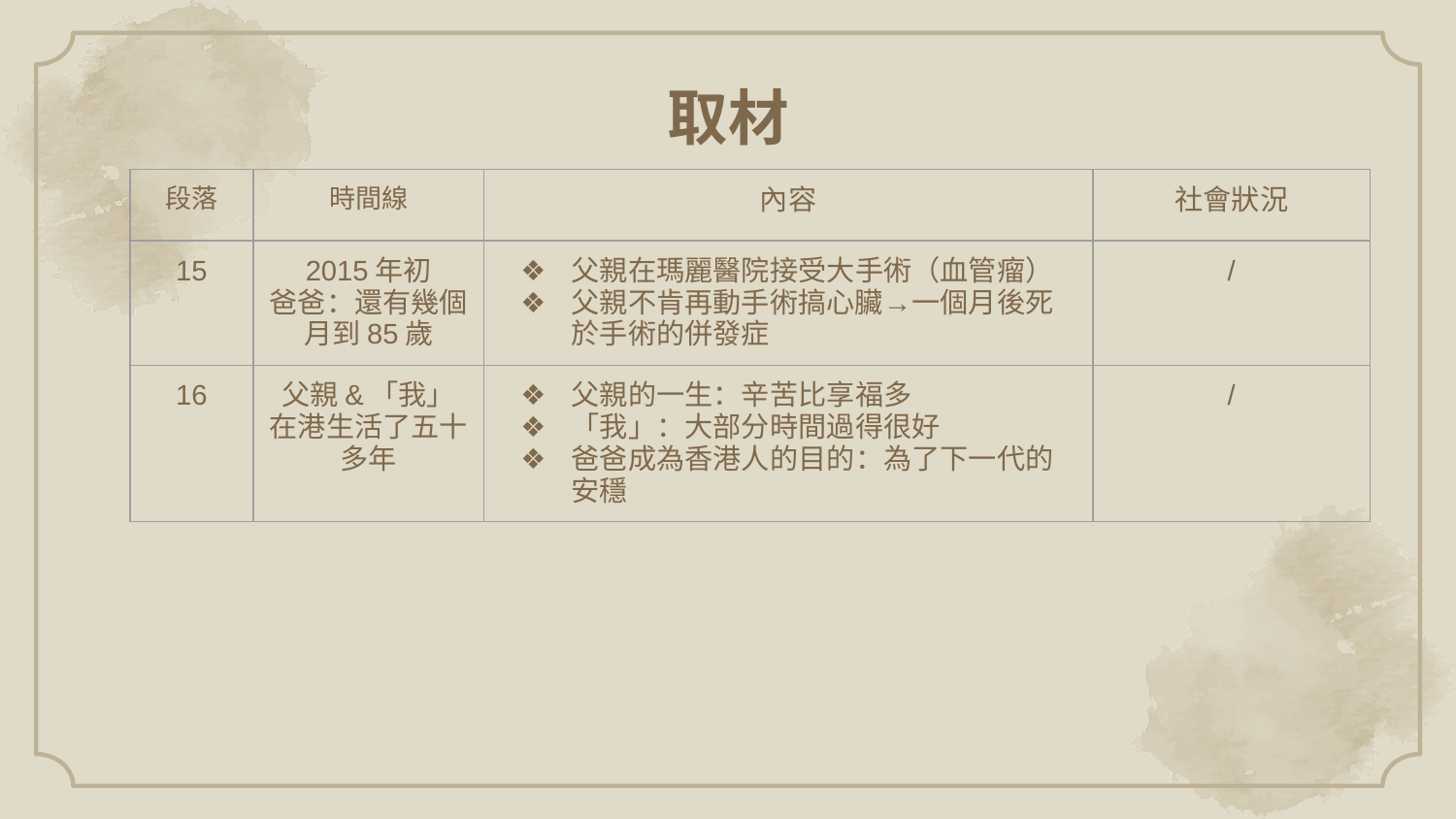

# 取材

| 段落 | 時間線 | 內容 | 社會狀況 |
| --- | --- | --- | --- |
| 15 | 2015年初 爸爸：還有幾個月到85歲 | 父親在瑪麗醫院接受大手術（血管瘤） 父親不肯再動手術搞心臟→一個月後死於手術的併發症 | / |
| 16 | 父親&「我」在港生活了五十多年 | 父親的一生：辛苦比享福多 「我」：大部分時間過得很好 爸爸成為香港人的目的：為了下一代的安穩 | / |